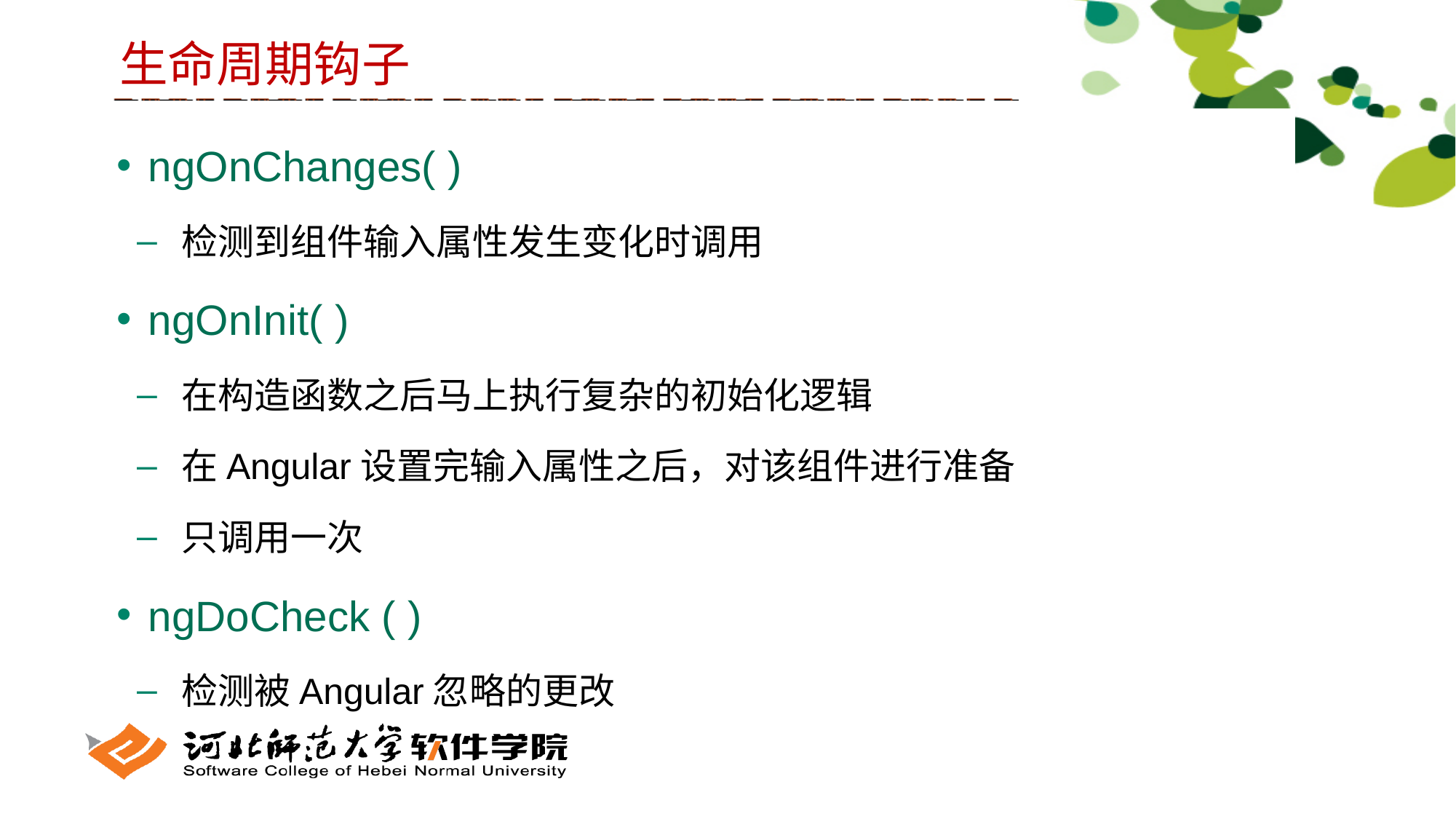

生命周期钩子
 ngOnChanges( )
 检测到组件输入属性发生变化时调用
 ngOnInit( )
 在构造函数之后马上执行复杂的初始化逻辑
 在Angular设置完输入属性之后，对该组件进行准备
 只调用一次
 ngDoCheck ( )
 检测被Angular忽略的更改